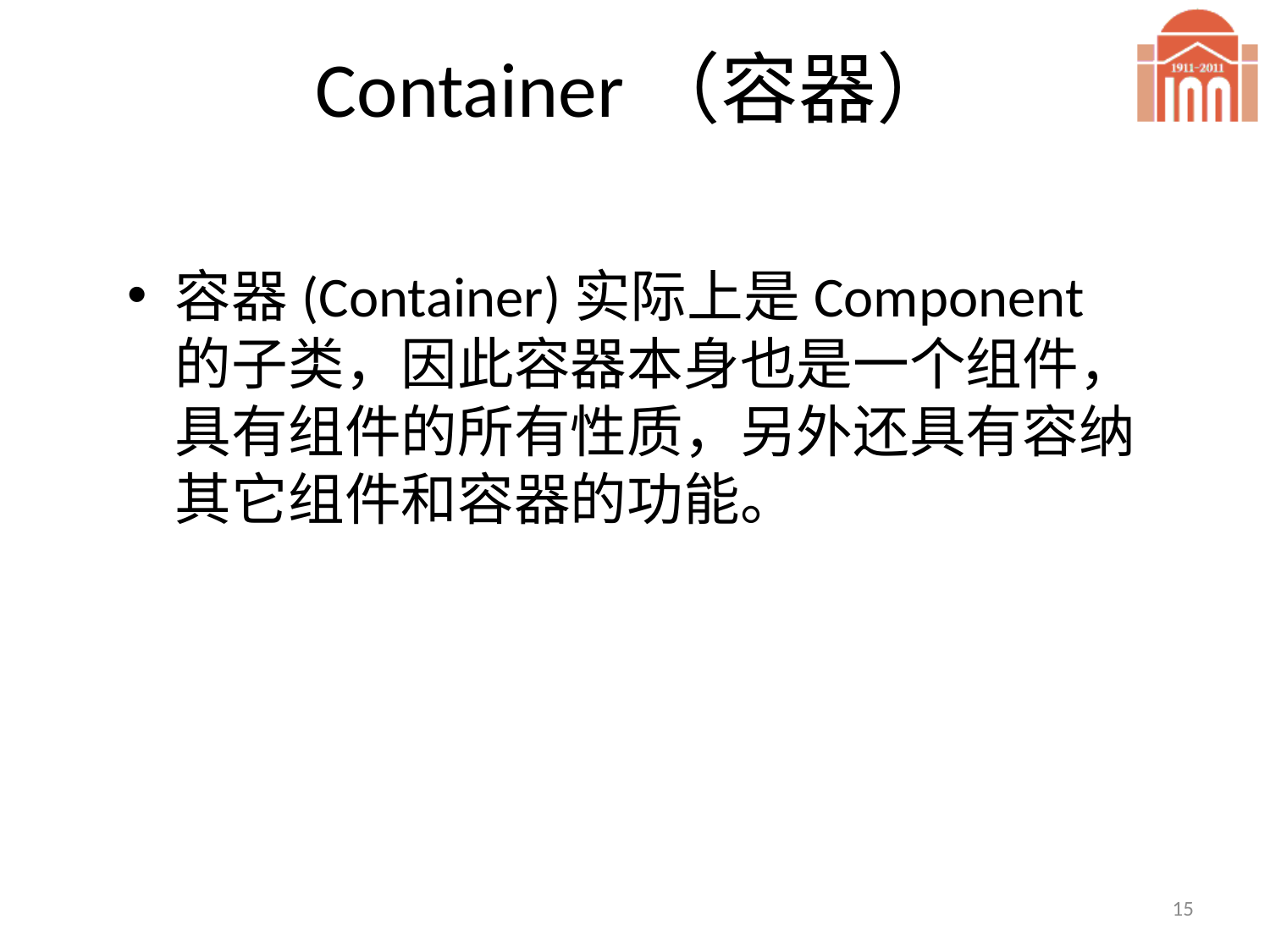

# Container（容器）
容器(Container)实际上是Component的子类，因此容器本身也是一个组件，具有组件的所有性质，另外还具有容纳其它组件和容器的功能。
15